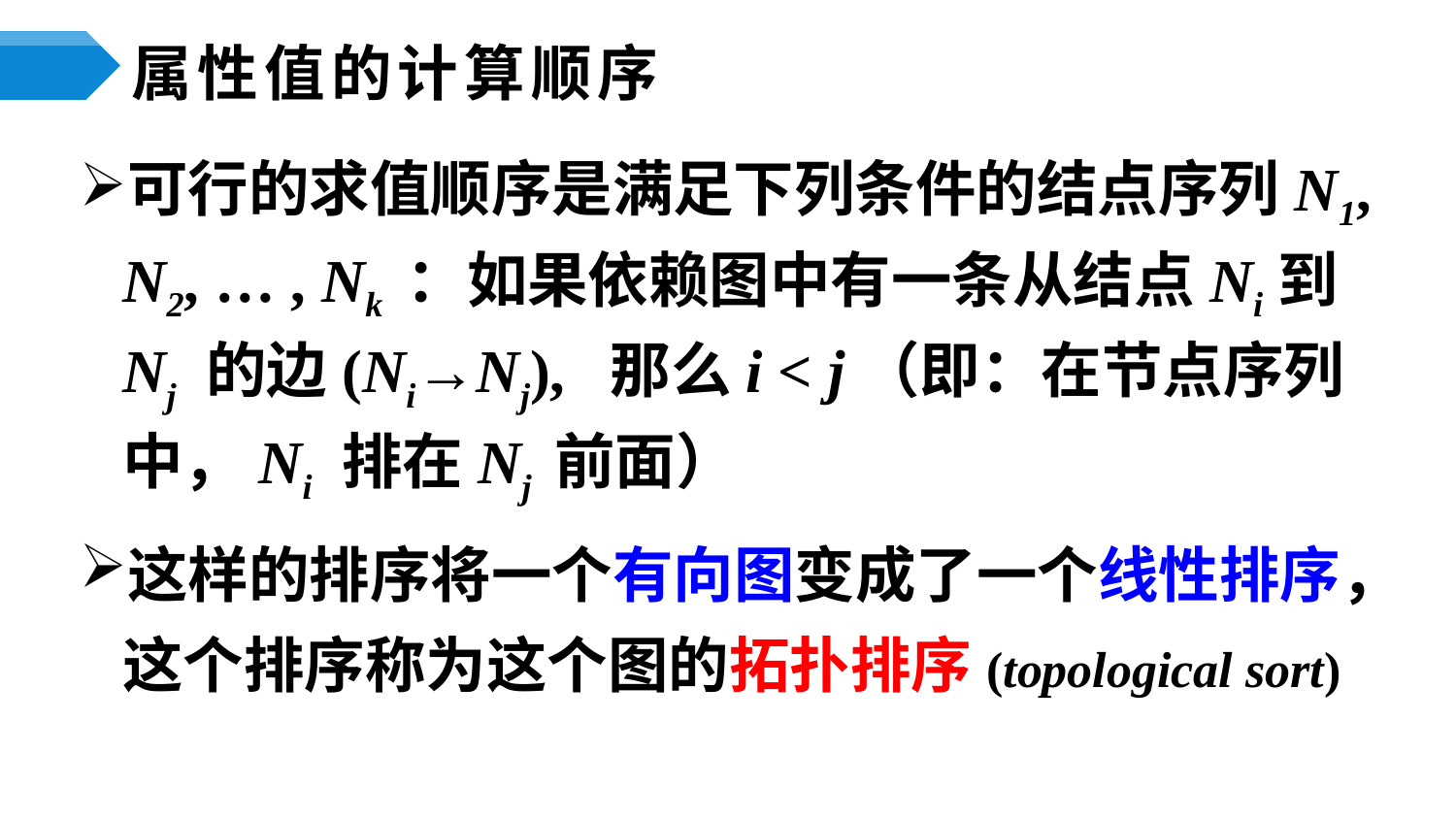

# 属性值的计算顺序
可行的求值顺序是满足下列条件的结点序列N1, N2, … , Nk ：如果依赖图中有一条从结点Ni到 Nj 的边(Ni→Nj),  那么i < j（即：在节点序列中，Ni 排在Nj 前面）
这样的排序将一个有向图变成了一个线性排序，这个排序称为这个图的拓扑排序(topological sort)